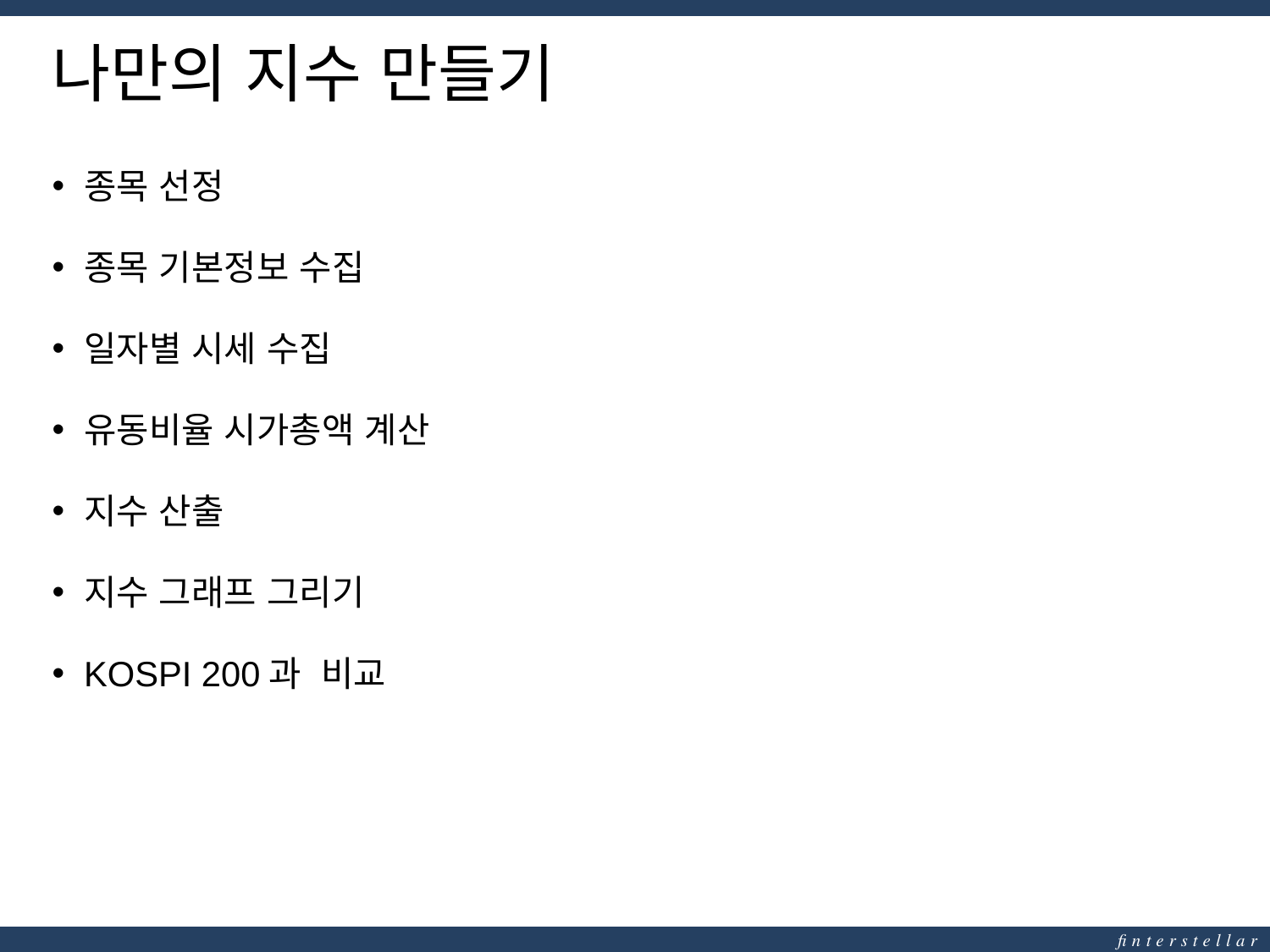

# 나만의 지수 만들기
종목 선정
종목 기본정보 수집
일자별 시세 수집
유동비율 시가총액 계산
지수 산출
지수 그래프 그리기
KOSPI 200과  비교